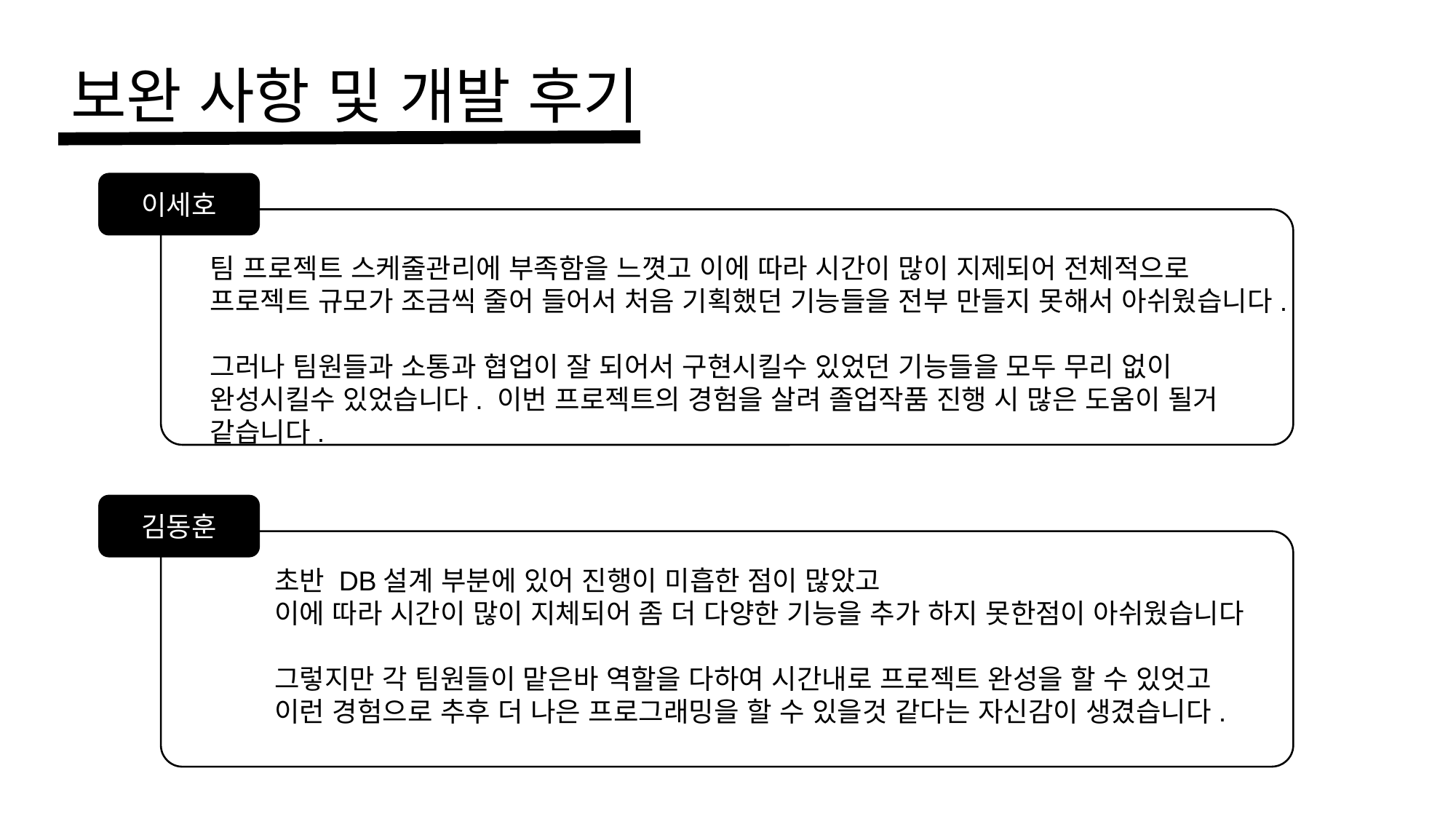

보완 사항 및 개발 후기
이세호

팀 프로젝트 스케줄관리에 부족함을 느꼇고 이에 따라 시간이 많이 지제되어 전체적으로
프로젝트 규모가 조금씩 줄어 들어서 처음 기획했던 기능들을 전부 만들지 못해서 아쉬웠습니다.

그러나 팀원들과 소통과 협업이 잘 되어서 구현시킬수 있었던 기능들을 모두 무리 없이 완성시킬수 있었습니다. 이번 프로젝트의 경험을 살려 졸업작품 진행 시 많은 도움이 될거 같습니다.

김동훈
초반 DB설계 부분에 있어 진행이 미흡한 점이 많았고
이에 따라 시간이 많이 지체되어 좀 더 다양한 기능을 추가 하지 못한점이 아쉬웠습니다

그렇지만 각 팀원들이 맡은바 역할을 다하여 시간내로 프로젝트 완성을 할 수 있엇고
이런 경험으로 추후 더 나은 프로그래밍을 할 수 있을것 같다는 자신감이 생겼습니다.